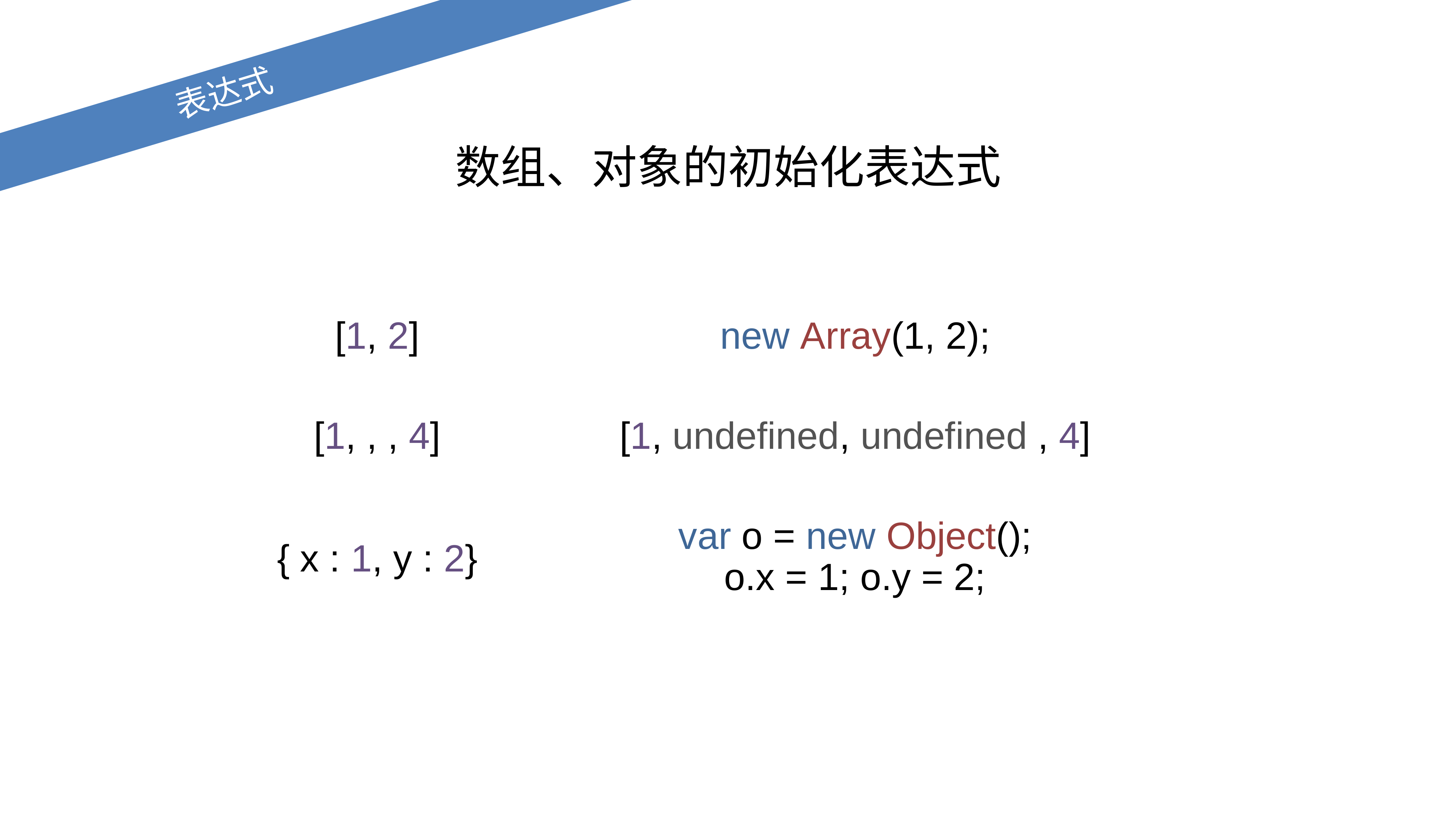

表达式
数组、对象的初始化表达式
[1, 2]
new Array(1, 2);
[1, , , 4]
[1, undefined, undefined , 4]
var o = new Object();
o.x = 1; o.y = 2;
{ x : 1, y : 2}